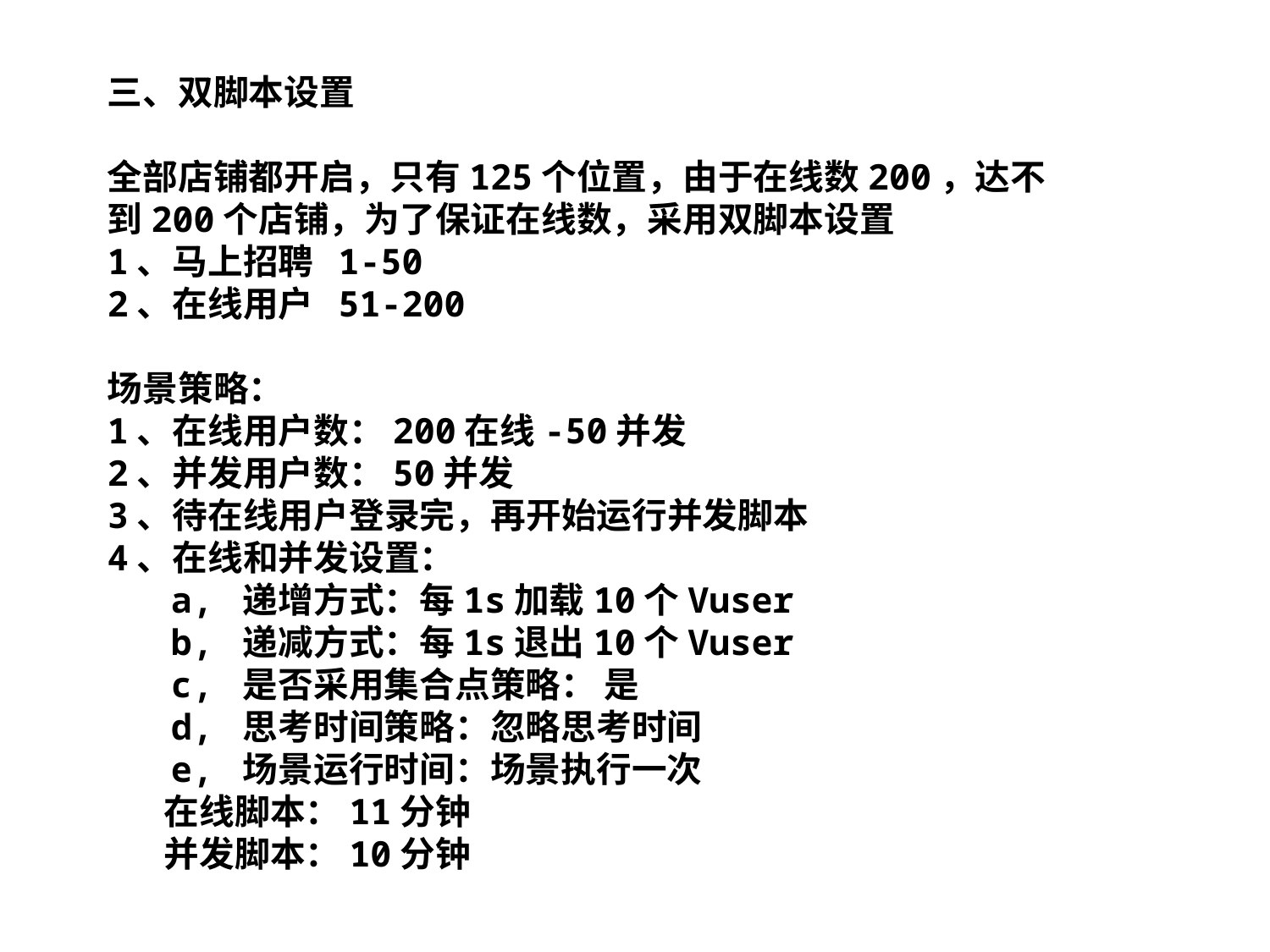

三、双脚本设置

全部店铺都开启，只有125个位置，由于在线数200，达不到200个店铺，为了保证在线数，采用双脚本设置
1、马上招聘  1-50
2、在线用户  51-200

场景策略：
1、在线用户数：200在线-50并发
2、并发用户数：50并发
3、待在线用户登录完，再开始运行并发脚本
4、在线和并发设置：
   a, 递增方式：每1s加载10个Vuser
   b, 递减方式：每1s退出10个Vuser
   c, 是否采用集合点策略： 是
   d, 思考时间策略：忽略思考时间
   e, 场景运行时间：场景执行一次
      在线脚本：11分钟
      并发脚本：10分钟